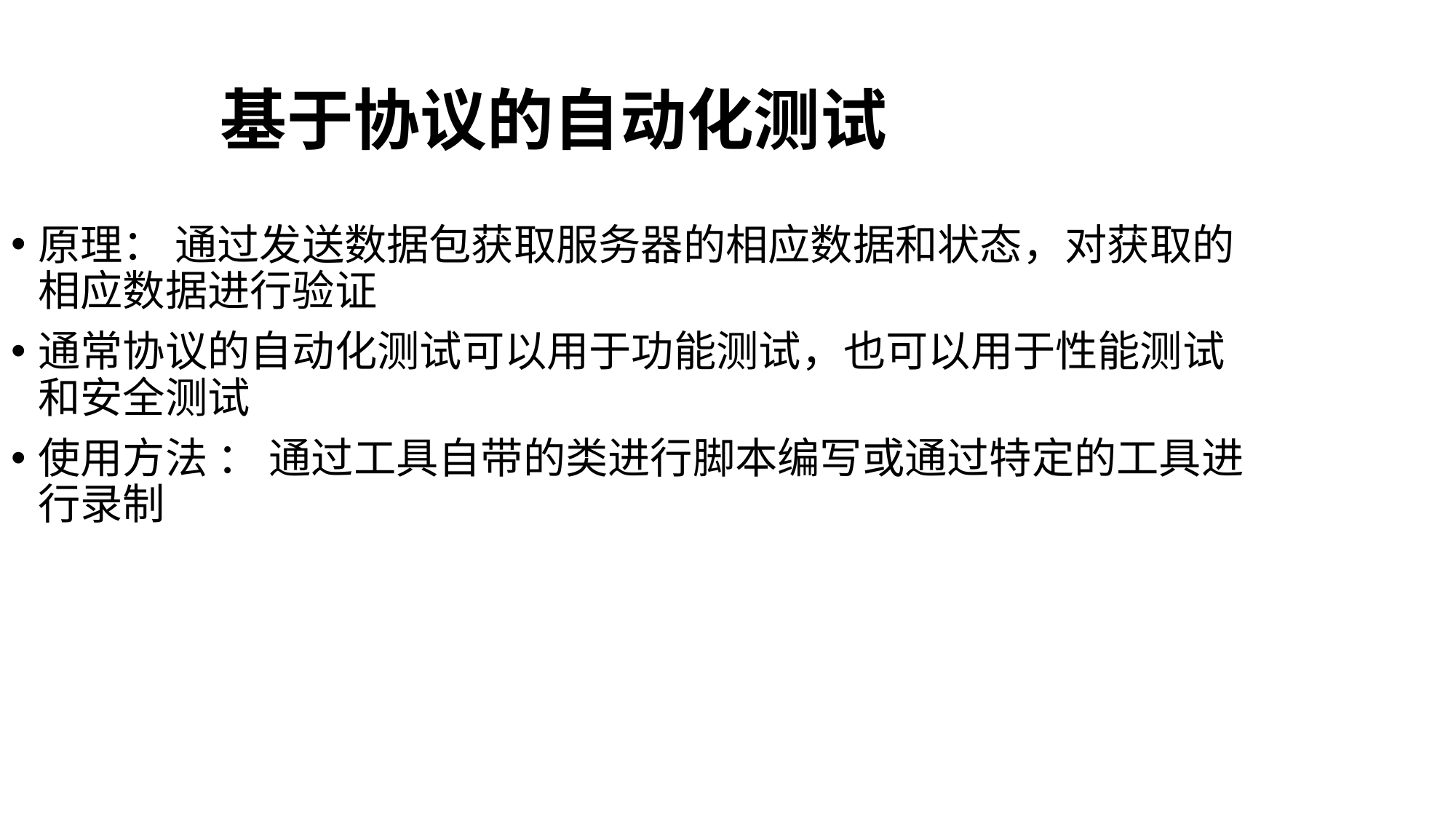

# 基于协议的自动化测试
原理： 通过发送数据包获取服务器的相应数据和状态，对获取的相应数据进行验证
通常协议的自动化测试可以用于功能测试，也可以用于性能测试和安全测试
使用方法 ： 通过工具自带的类进行脚本编写或通过特定的工具进行录制